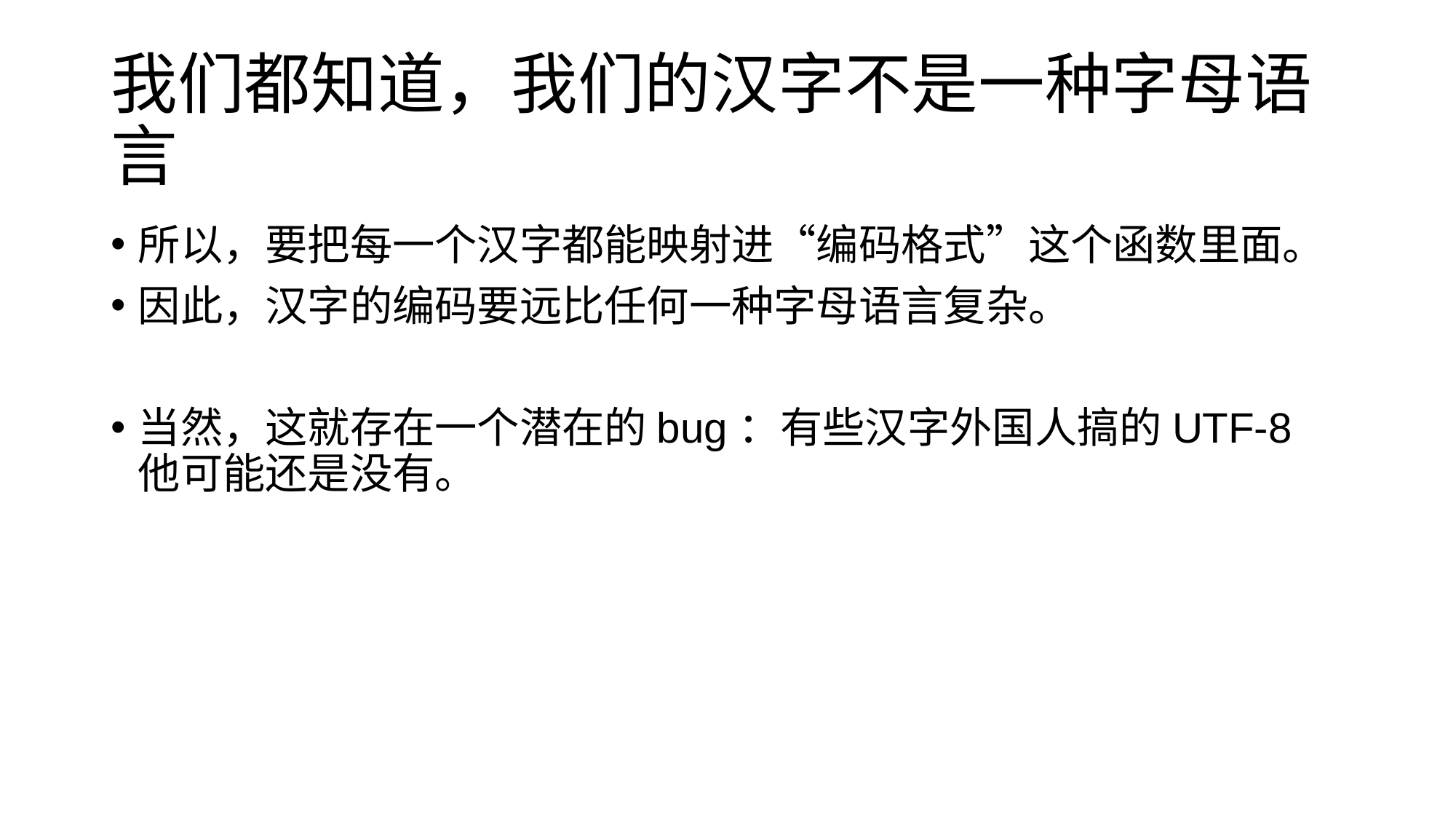

# 我们都知道，我们的汉字不是一种字母语言
所以，要把每一个汉字都能映射进“编码格式”这个函数里面。
因此，汉字的编码要远比任何一种字母语言复杂。

当然，这就存在一个潜在的bug：有些汉字外国人搞的UTF-8他可能还是没有。